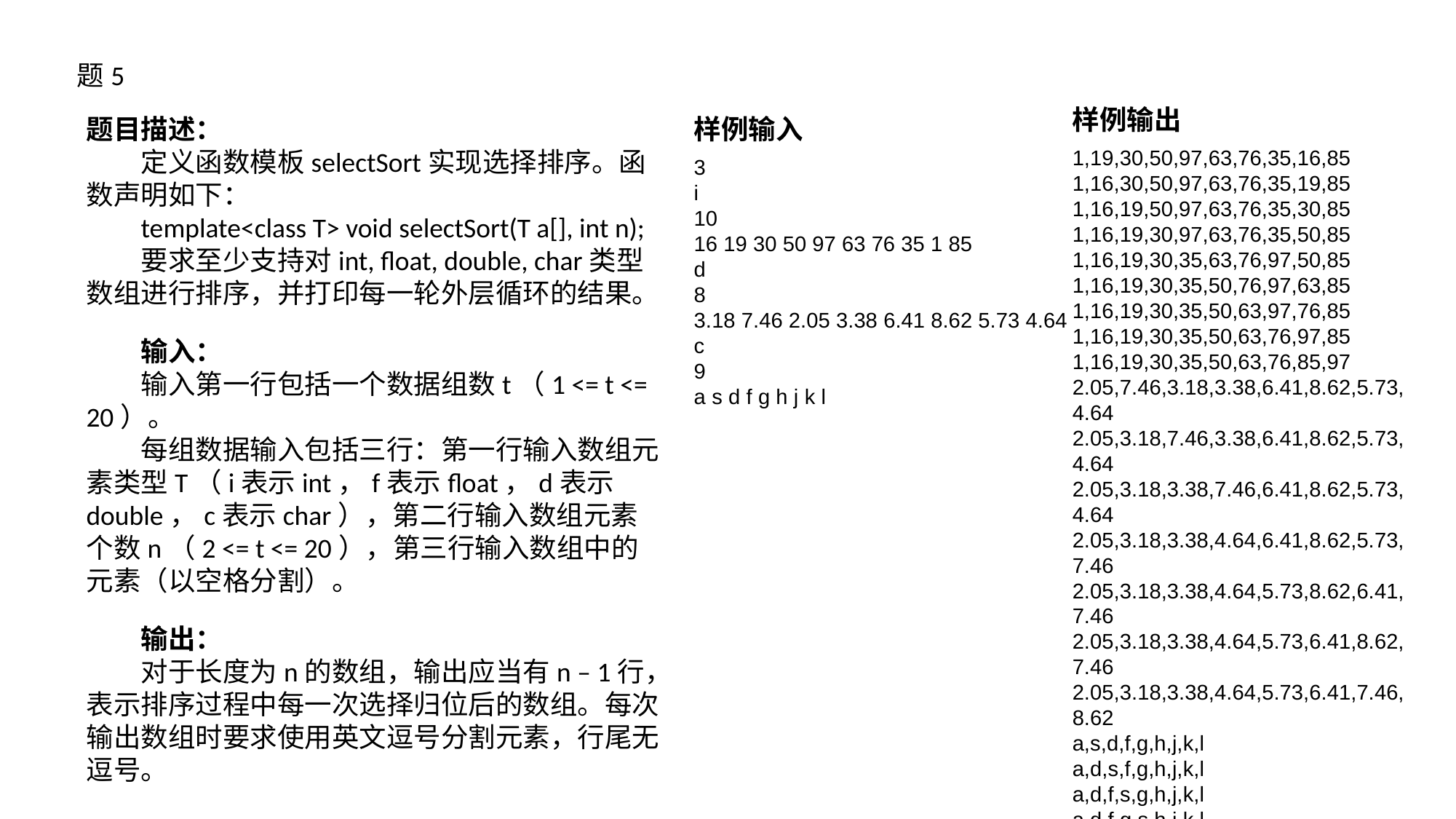

题5
样例输出
1,19,30,50,97,63,76,35,16,85
1,16,30,50,97,63,76,35,19,85
1,16,19,50,97,63,76,35,30,85
1,16,19,30,97,63,76,35,50,85
1,16,19,30,35,63,76,97,50,85
1,16,19,30,35,50,76,97,63,85
1,16,19,30,35,50,63,97,76,85
1,16,19,30,35,50,63,76,97,85
1,16,19,30,35,50,63,76,85,97
2.05,7.46,3.18,3.38,6.41,8.62,5.73,4.64
2.05,3.18,7.46,3.38,6.41,8.62,5.73,4.64
2.05,3.18,3.38,7.46,6.41,8.62,5.73,4.64
2.05,3.18,3.38,4.64,6.41,8.62,5.73,7.46
2.05,3.18,3.38,4.64,5.73,8.62,6.41,7.46
2.05,3.18,3.38,4.64,5.73,6.41,8.62,7.46
2.05,3.18,3.38,4.64,5.73,6.41,7.46,8.62
a,s,d,f,g,h,j,k,l
a,d,s,f,g,h,j,k,l
a,d,f,s,g,h,j,k,l
a,d,f,g,s,h,j,k,l
a,d,f,g,h,s,j,k,l
a,d,f,g,h,j,s,k,l
a,d,f,g,h,j,k,s,l
a,d,f,g,h,j,k,l,s
题目描述：
定义函数模板selectSort实现选择排序。函数声明如下：
template<class T> void selectSort(T a[], int n);
要求至少支持对int, float, double, char类型数组进行排序，并打印每一轮外层循环的结果。

输入：
输入第一行包括一个数据组数t（1 <= t <= 20）。
每组数据输入包括三行：第一行输入数组元素类型T（i表示int，f表示float，d表示double，c表示char），第二行输入数组元素个数n（2 <= t <= 20），第三行输入数组中的元素（以空格分割）。

输出：
对于长度为n的数组，输出应当有n – 1行，表示排序过程中每一次选择归位后的数组。每次输出数组时要求使用英文逗号分割元素，行尾无逗号。
样例输入
3
i
10
16 19 30 50 97 63 76 35 1 85
d
8
3.18 7.46 2.05 3.38 6.41 8.62 5.73 4.64
c
9
a s d f g h j k l